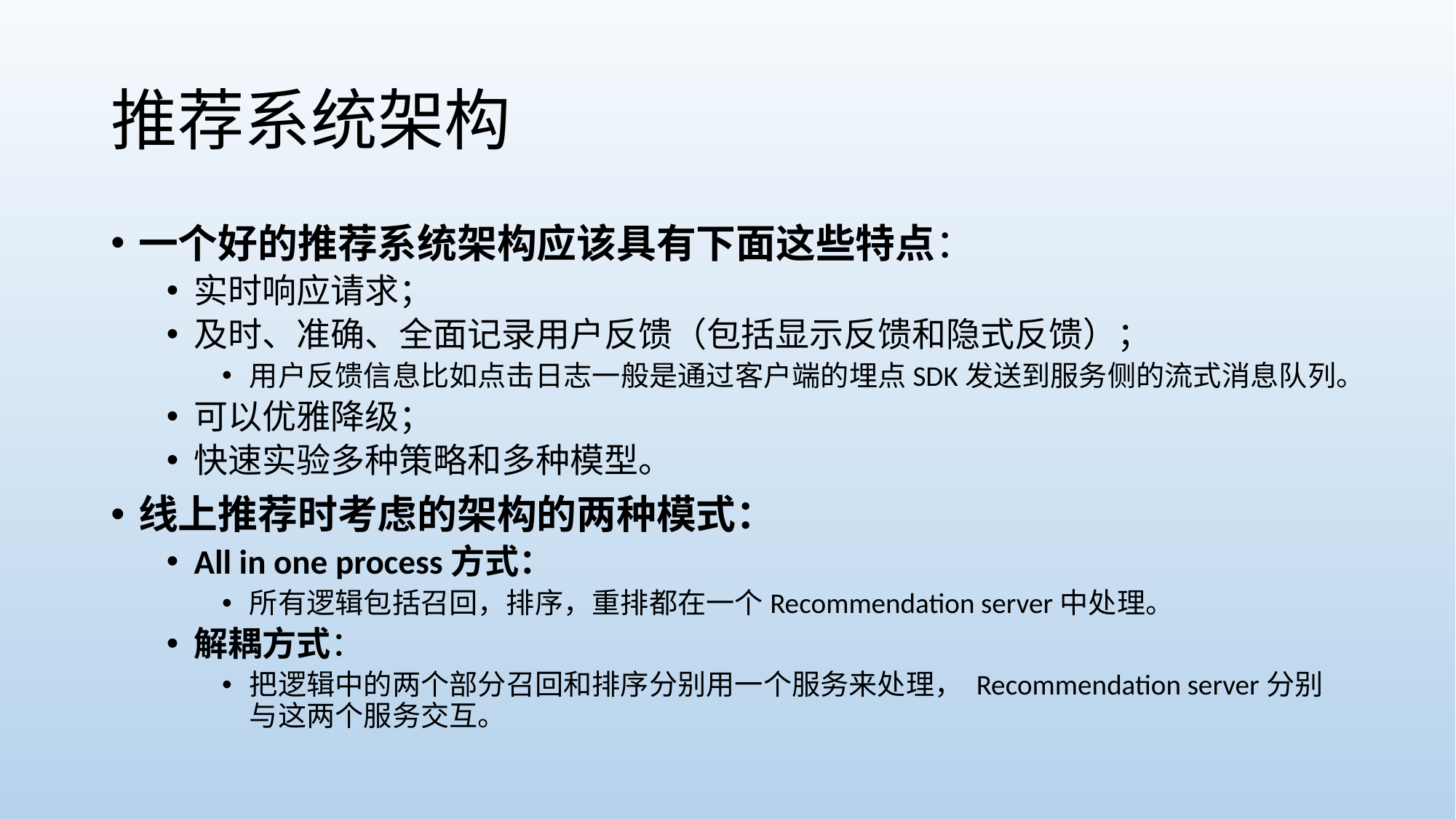

# 推荐系统架构
一个好的推荐系统架构应该具有下面这些特点：
实时响应请求；
及时、准确、全面记录用户反馈（包括显示反馈和隐式反馈）；
用户反馈信息比如点击日志一般是通过客户端的埋点SDK发送到服务侧的流式消息队列。
可以优雅降级；
快速实验多种策略和多种模型。
线上推荐时考虑的架构的两种模式：
All in one process方式：
所有逻辑包括召回，排序，重排都在一个Recommendation server中处理。
解耦方式：
把逻辑中的两个部分召回和排序分别用一个服务来处理， Recommendation server分别与这两个服务交互。